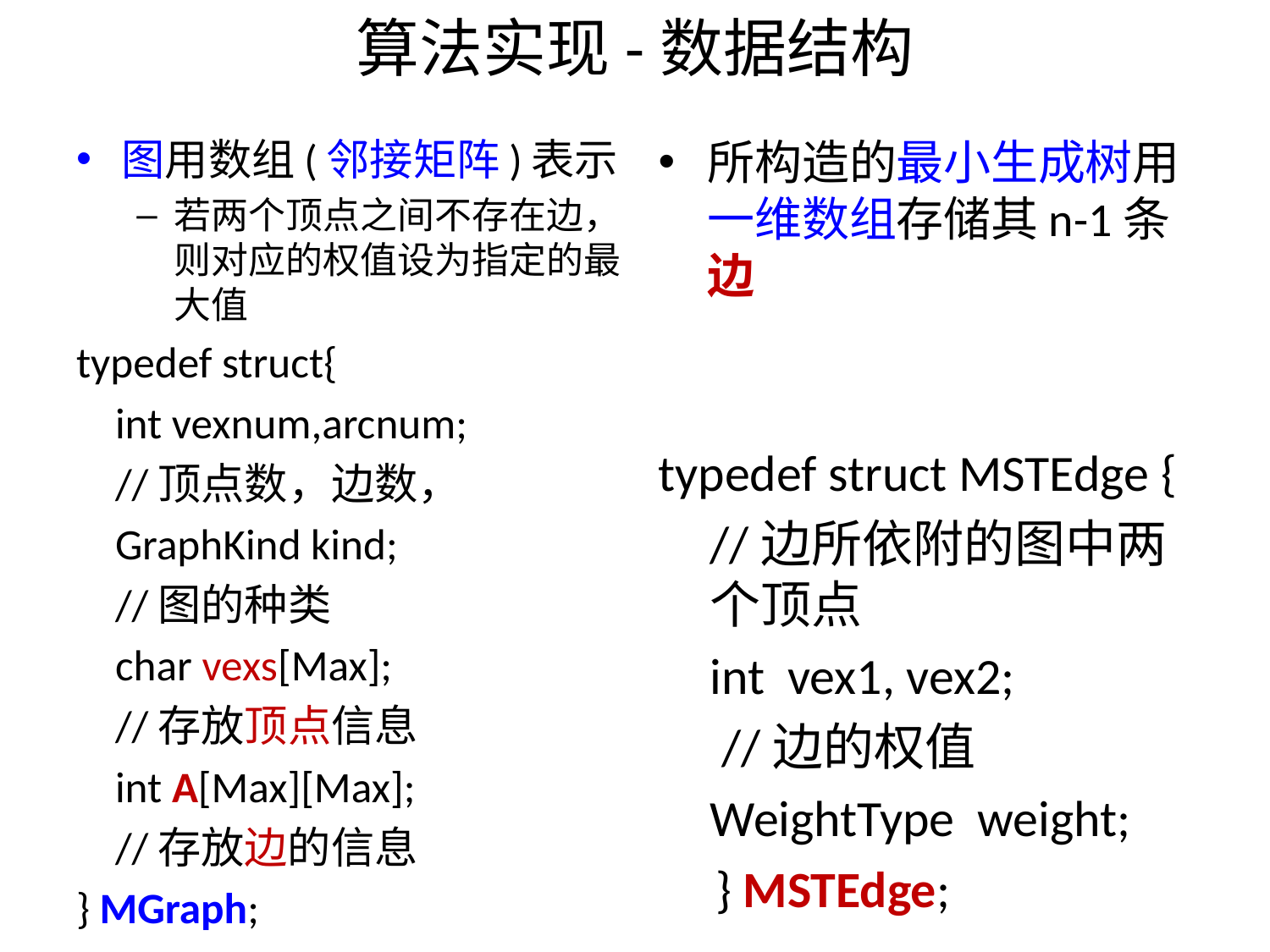

# 算法实现-数据结构
图用数组(邻接矩阵)表示
若两个顶点之间不存在边，则对应的权值设为指定的最大值
typedef struct{
    int vexnum,arcnum;
    //顶点数，边数，
    GraphKind kind;
    //图的种类
    char vexs[Max];
    //存放顶点信息
    int A[Max][Max];
    //存放边的信息
} MGraph;

所构造的最小生成树用一维数组存储其n-1条边

typedef struct MSTEdge {
//边所依附的图中两个顶点
int  vex1, vex2;
 //边的权值
WeightType  weight;
} MSTEdge;